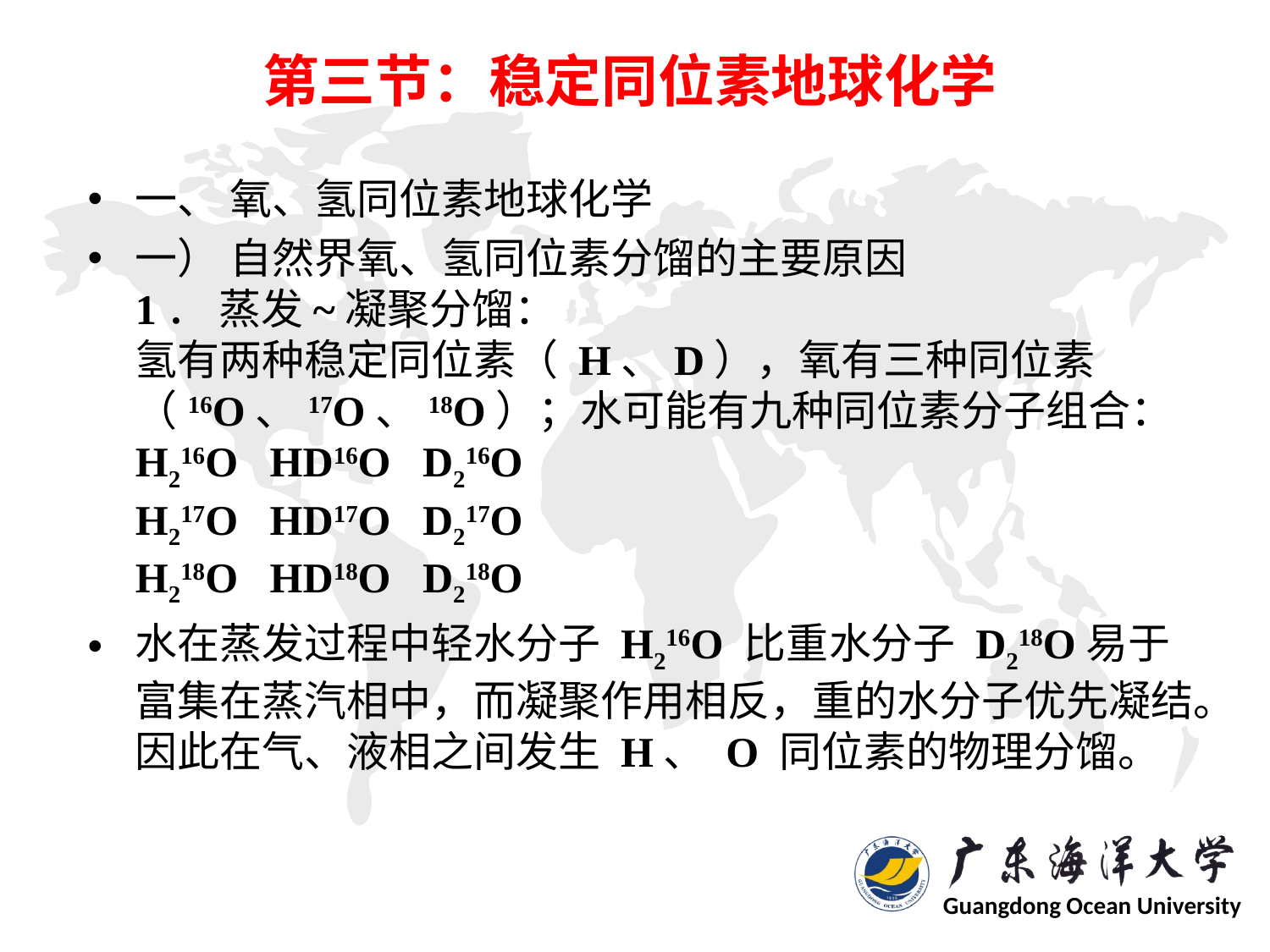

# 第三节：稳定同位素地球化学
一、 氧、氢同位素地球化学
一） 自然界氧、氢同位素分馏的主要原因
1． 蒸发~凝聚分馏：
氢有两种稳定同位素（ H、D），氧有三种同位素（16O、17O、18O）；水可能有九种同位素分子组合：
H216O   HD16O   D216O
H217O   HD17O   D217O
H218O   HD18O   D218O
水在蒸发过程中轻水分子 H216O 比重水分子 D218O易于富集在蒸汽相中，而凝聚作用相反，重的水分子优先凝结。因此在气、液相之间发生 H、 O 同位素的物理分馏。